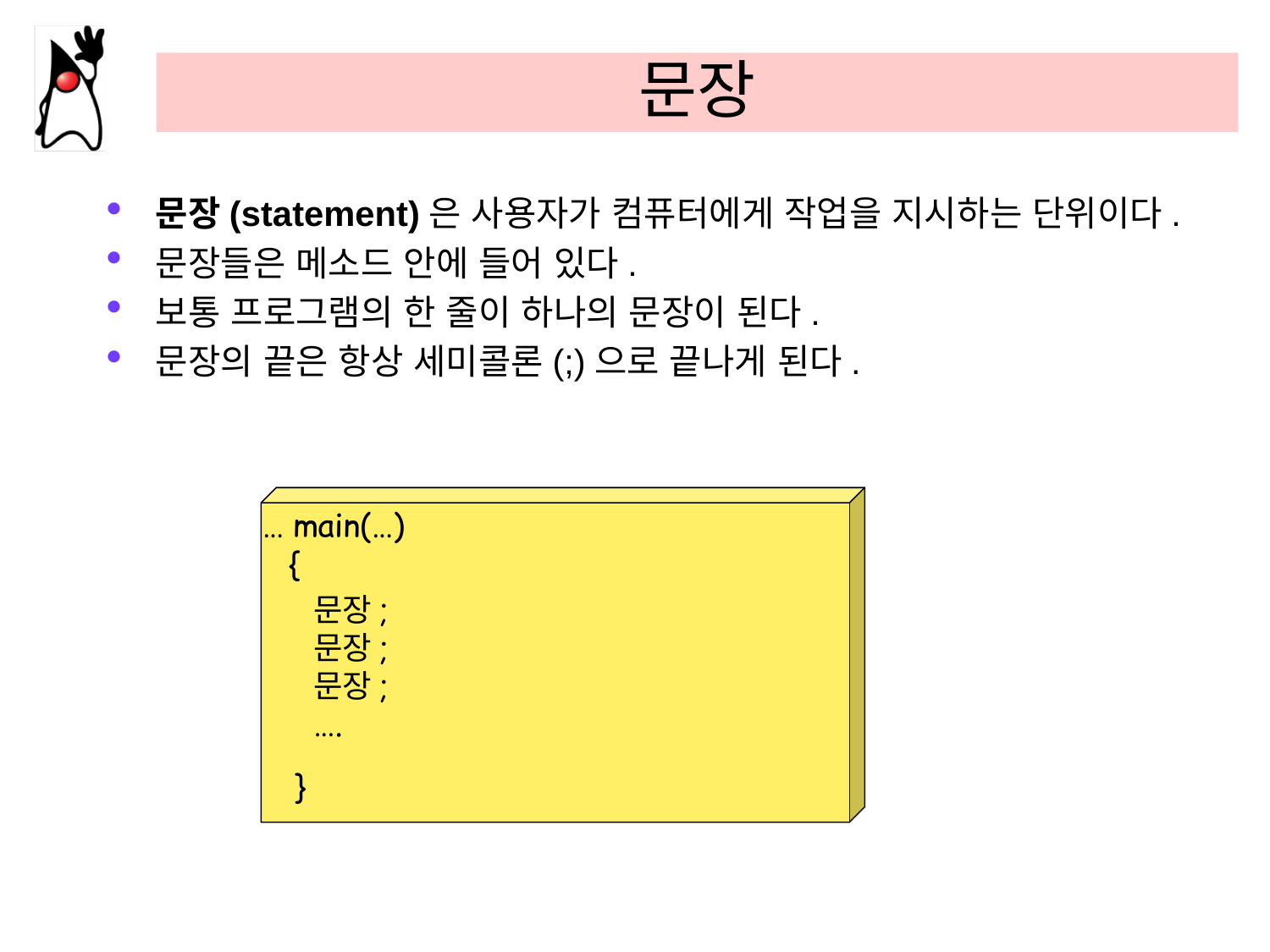

# 문장
문장(statement)은 사용자가 컴퓨터에게 작업을 지시하는 단위이다.
문장들은 메소드 안에 들어 있다.
보통 프로그램의 한 줄이 하나의 문장이 된다.
문장의 끝은 항상 세미콜론(;)으로 끝나게 된다.

… main(…)
{
문장;
문장;
문장;
….
}